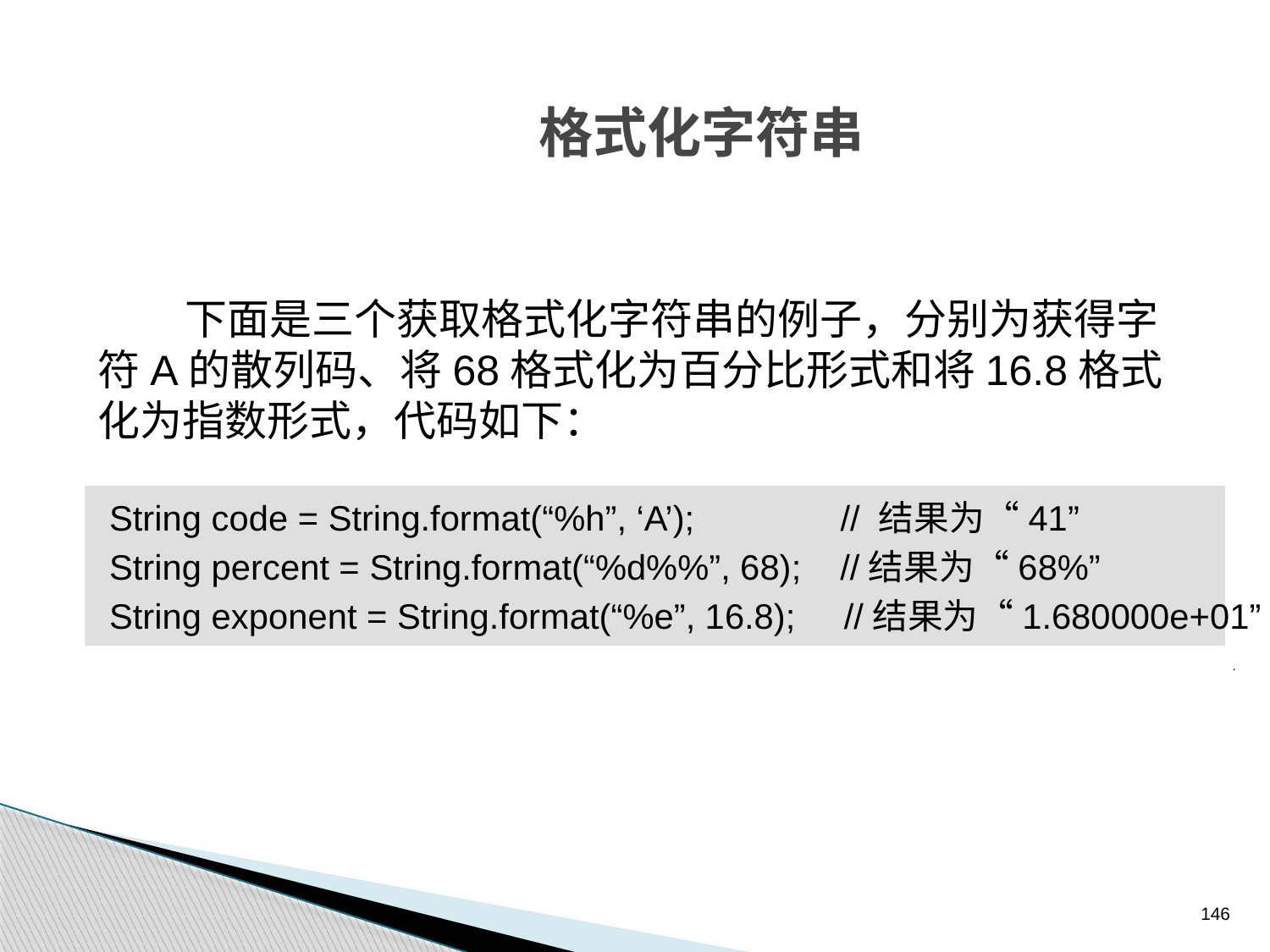

# 格式化字符串

下面是三个获取格式化字符串的例子，分别为获得字符A的散列码、将68格式化为百分比形式和将16.8格式化为指数形式，代码如下：
String code = String.format(“%h”, ‘A’);               // 结果为“41”
String percent = String.format(“%d%%”, 68);    //结果为“68%”
String exponent = String.format(“%e”, 16.8);     //结果为“1.680000e+01”

146